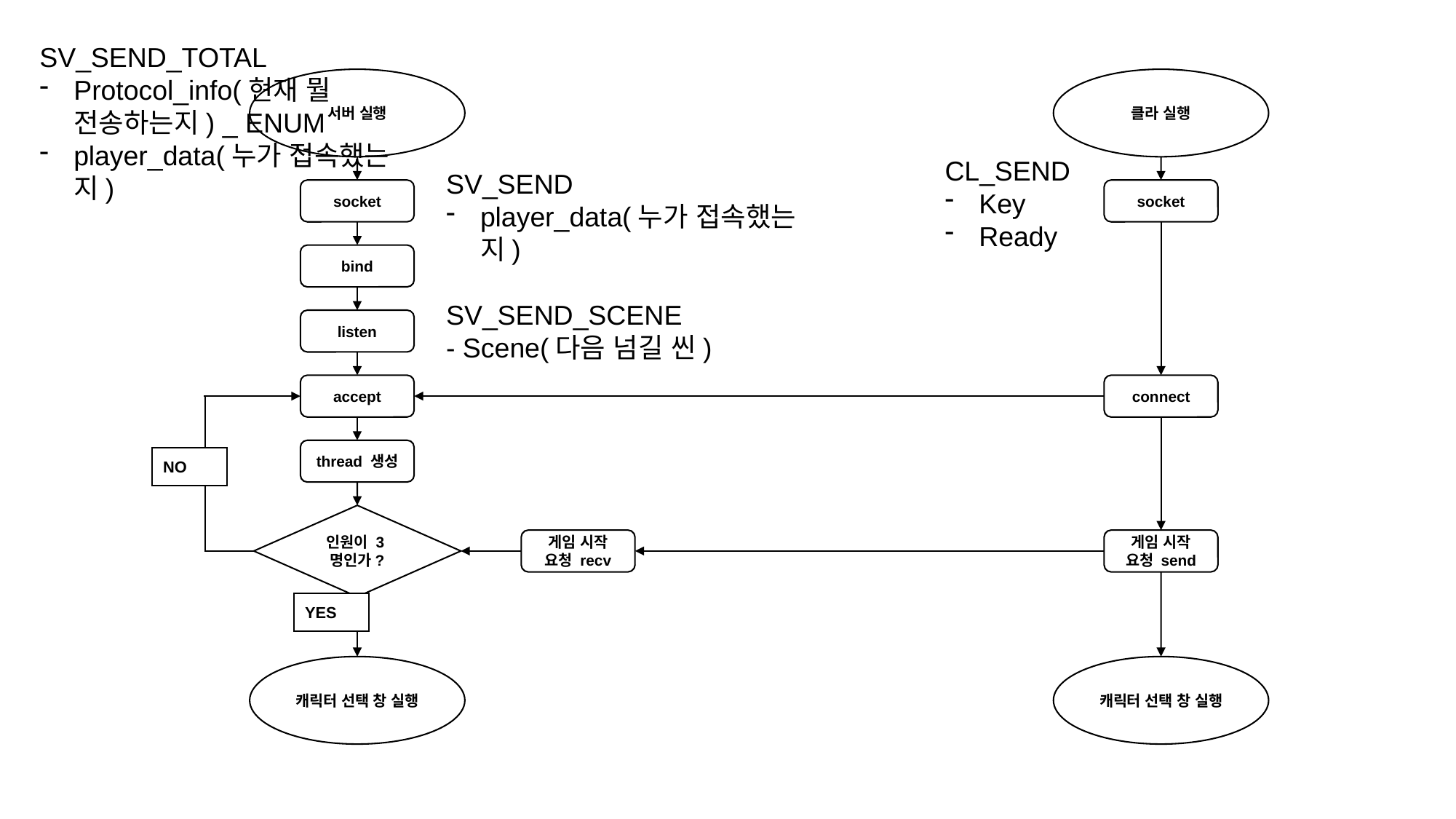

SV_SEND_TOTAL
Protocol_info(현재 뭘 전송하는지) _ ENUM
player_data(누가 접속했는지)

서버 실행
클라 실행
socket
socket
bind
listen
accept
connect
thread 생성
NO
인원이 3명인가?
게임 시작 요청 recv
게임 시작 요청 send
YES
캐릭터 선택 창 실행
캐릭터 선택 창 실행
CL_SEND
Key
Ready
SV_SEND
player_data(누가 접속했는지)

SV_SEND_SCENE
- Scene(다음 넘길 씬)